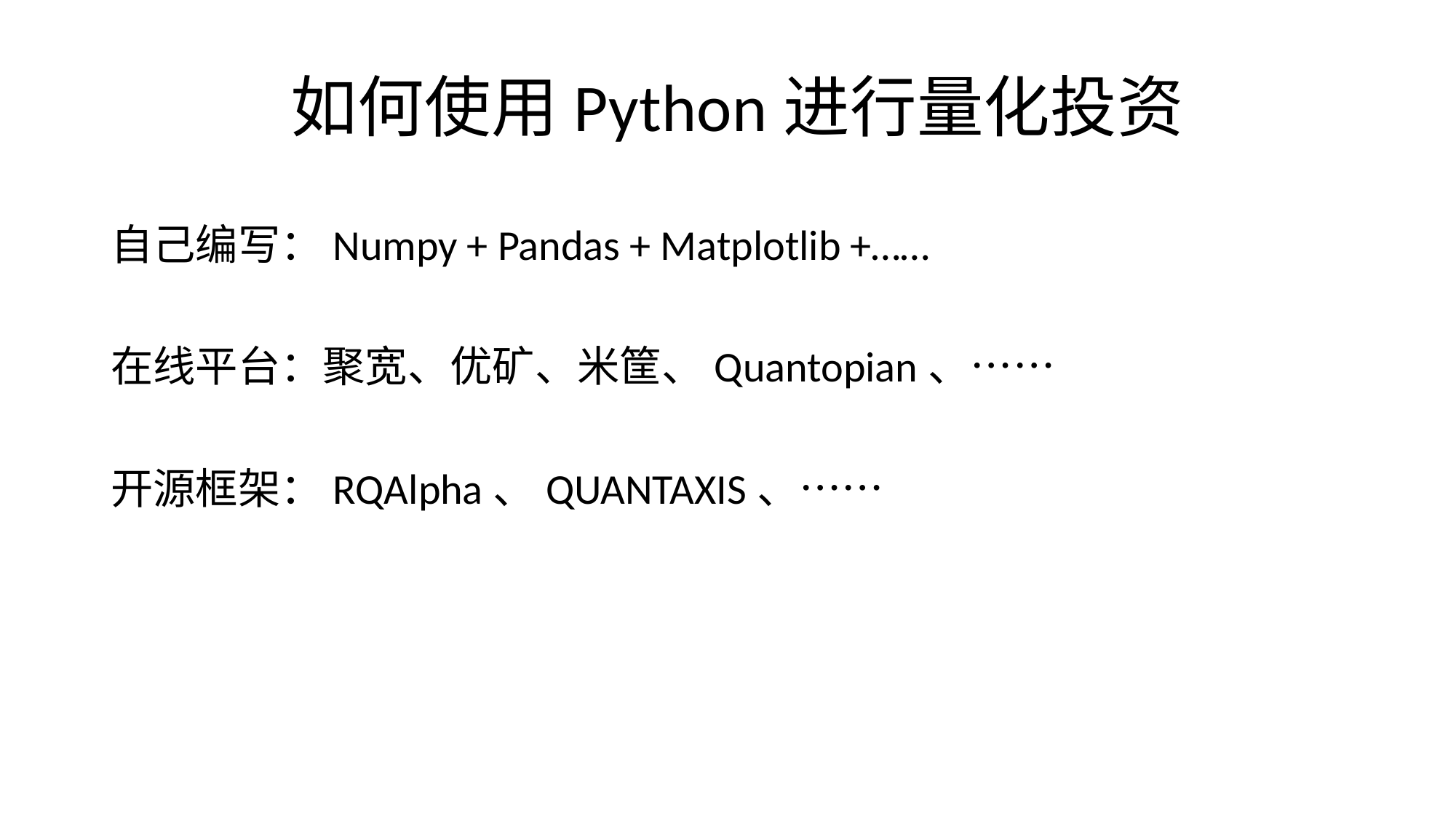

# 如何使用Python进行量化投资
自己编写：Numpy + Pandas + Matplotlib +……

在线平台：聚宽、优矿、米筐、Quantopian、……

开源框架：RQAlpha、QUANTAXIS、……